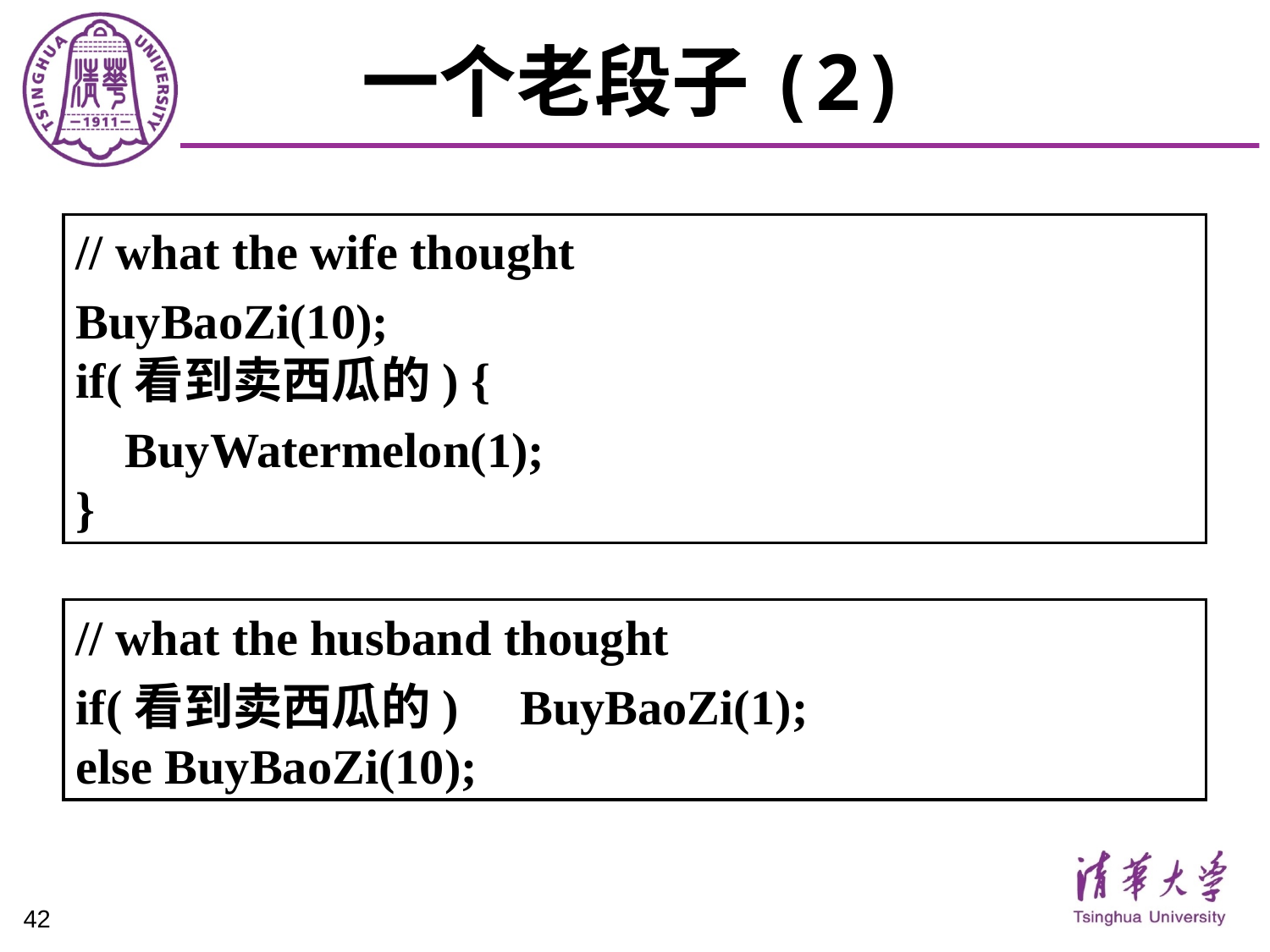

# 一个老段子(2)
// what the wife thought
BuyBaoZi(10);
if(看到卖西瓜的) {
    BuyWatermelon(1);
}
// what the husband thought
if(看到卖西瓜的)     BuyBaoZi(1);
else BuyBaoZi(10);
42